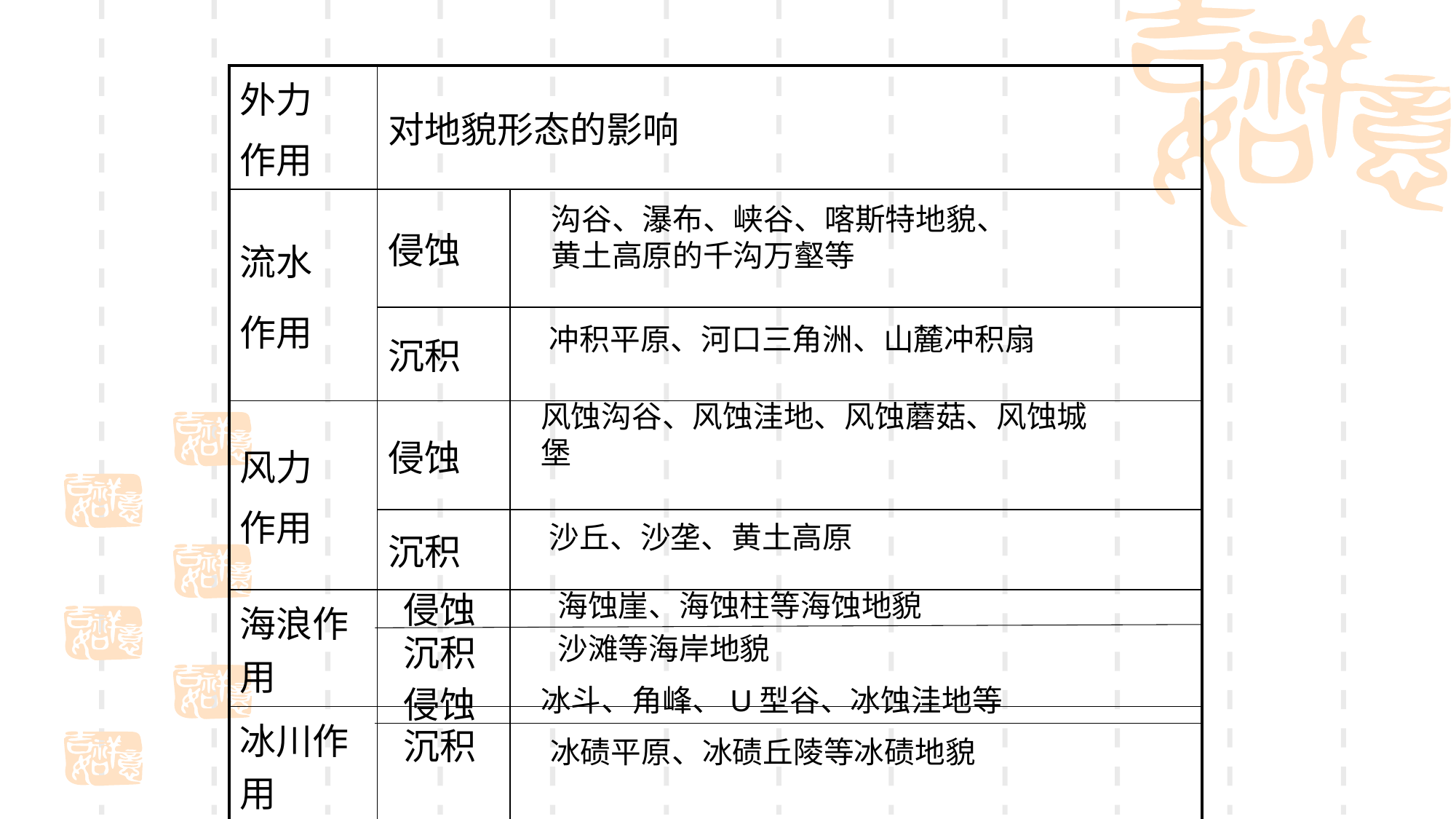

| 外力 作用 | 对地貌形态的影响 |  |
| --- | --- | --- |
| 流水 作用 | 侵蚀 |  |
|  | 沉积 |  |
| 风力 作用 | 侵蚀 |  |
|  | 沉积 |  |
| 海浪作用 |  |  |
| 冰川作用 |  |  |
沟谷、瀑布、峡谷、喀斯特地貌、
黄土高原的千沟万壑等
冲积平原、河口三角洲、山麓冲积扇
风蚀沟谷、风蚀洼地、风蚀蘑菇、风蚀城堡
沙丘、沙垄、黄土高原
侵蚀
海蚀崖、海蚀柱等海蚀地貌
沉积
沙滩等海岸地貌
侵蚀
冰斗、角峰、U型谷、冰蚀洼地等

沉积
冰碛平原、冰碛丘陵等冰碛地貌